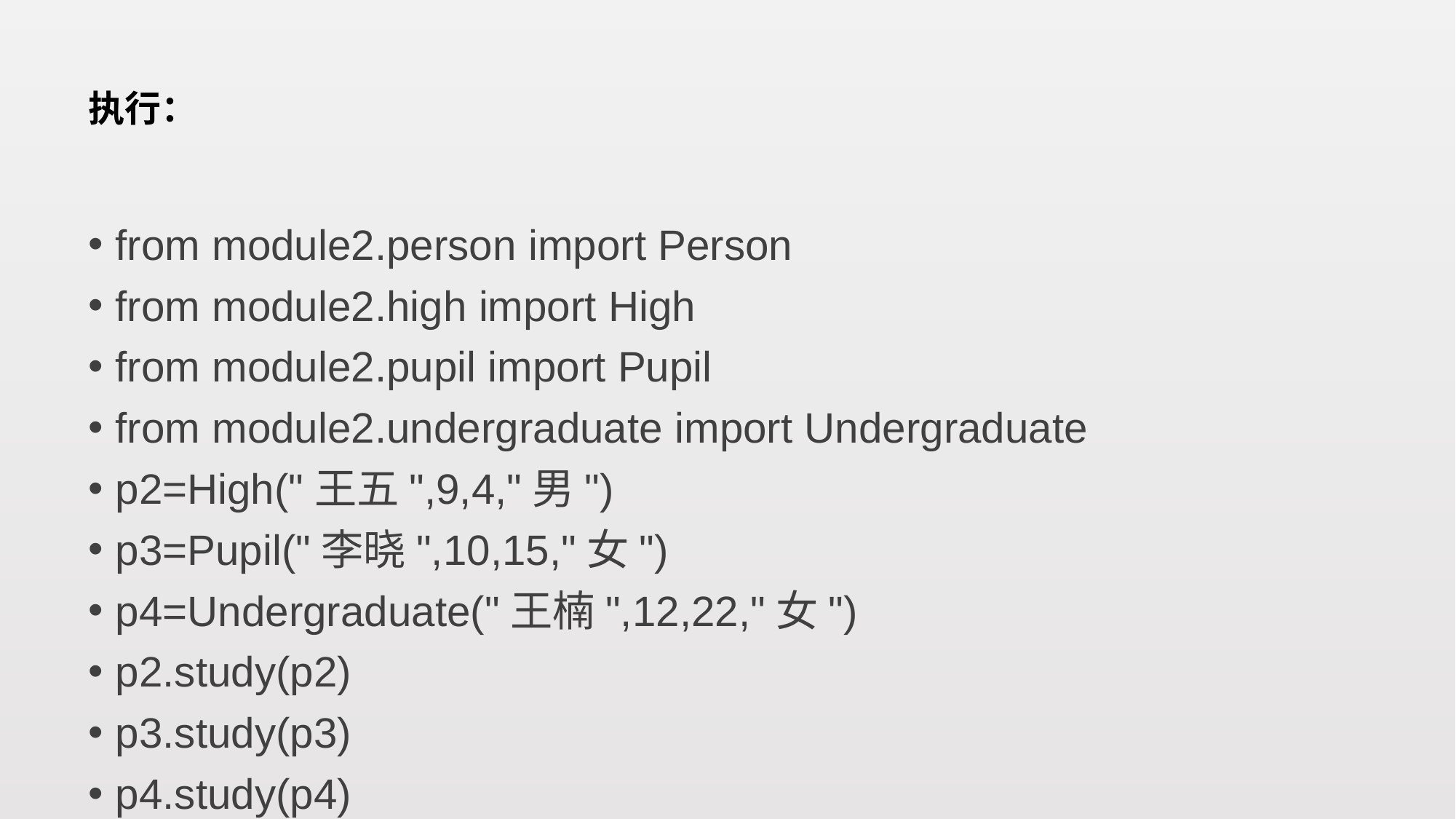

# 执行：
from module2.person import Person
from module2.high import High
from module2.pupil import Pupil
from module2.undergraduate import Undergraduate
p2=High("王五",9,4,"男")
p3=Pupil("李晓",10,15,"女")
p4=Undergraduate("王楠",12,22,"女")
p2.study(p2)
p3.study(p3)
p4.study(p4)